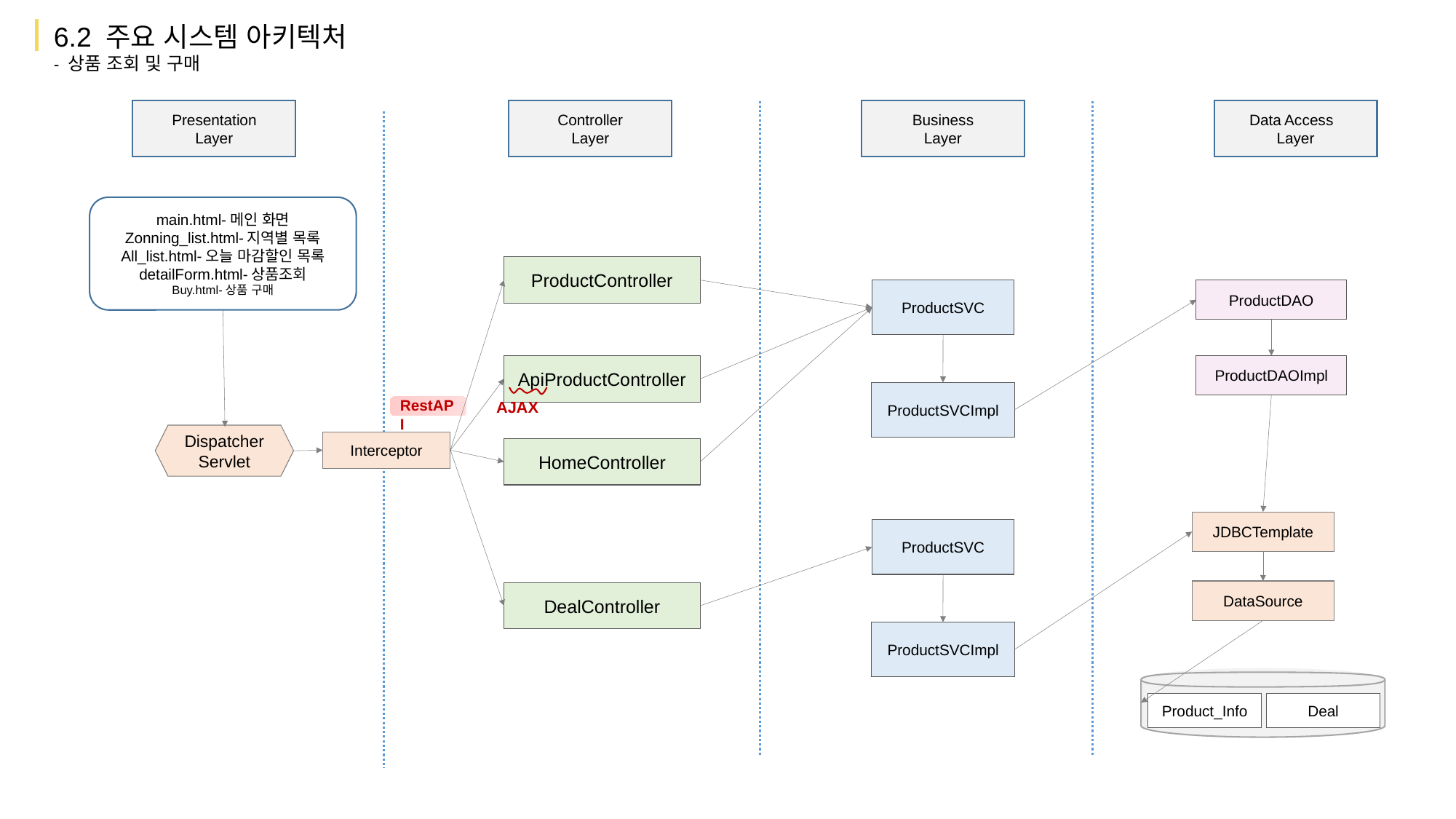

6.2 주요 시스템 아키텍처
- 상품 조회 및 구매
Data Access
Layer
Business
Layer
Controller
Layer
Presentation
Layer
main.html-메인 화면
Zonning_list.html-지역별 목록
All_list.html-오늘 마감할인 목록
detailForm.html-상품조회
Buy.html-상품 구매
ProductController
ProductSVC
ProductDAO
ApiProductController
ProductDAOImpl
ProductSVCImpl

RestAPI
AJAX

Dispatcher
Servlet
Interceptor
HomeController
JDBCTemplate
ProductSVC
DataSource
DealController
ProductSVCImpl

Product_Info
Deal